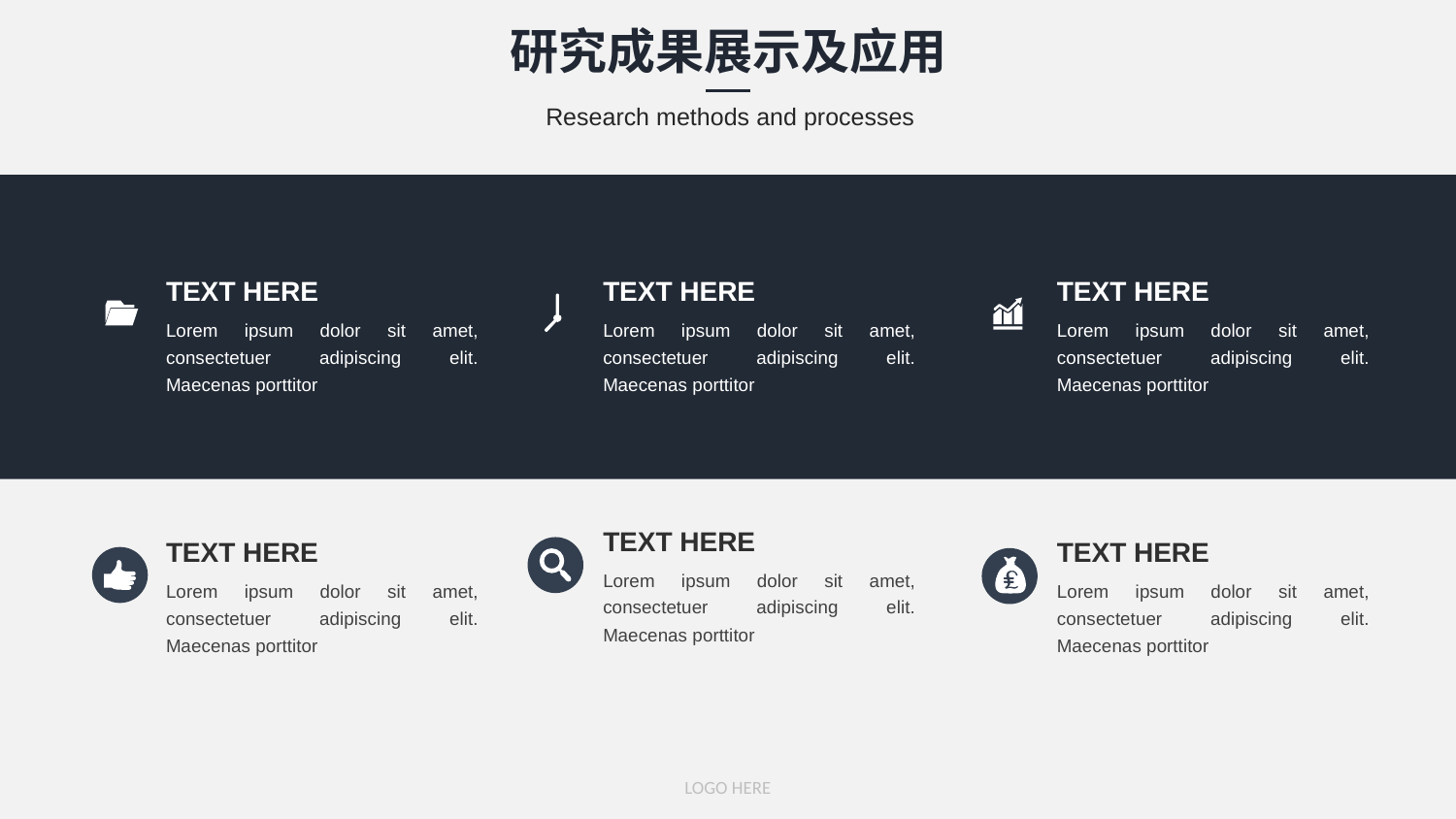

研究成果展示及应用
Research methods and processes

TEXT HERE
TEXT HERE
TEXT HERE

Lorem ipsum dolor sit amet, consectetuer adipiscing elit. Maecenas porttitor
Lorem ipsum dolor sit amet, consectetuer adipiscing elit. Maecenas porttitor
Lorem ipsum dolor sit amet, consectetuer adipiscing elit. Maecenas porttitor
TEXT HERE
TEXT HERE
TEXT HERE

Lorem ipsum dolor sit amet, consectetuer adipiscing elit. Maecenas porttitor

Lorem ipsum dolor sit amet, consectetuer adipiscing elit. Maecenas porttitor
Lorem ipsum dolor sit amet, consectetuer adipiscing elit. Maecenas porttitor
14